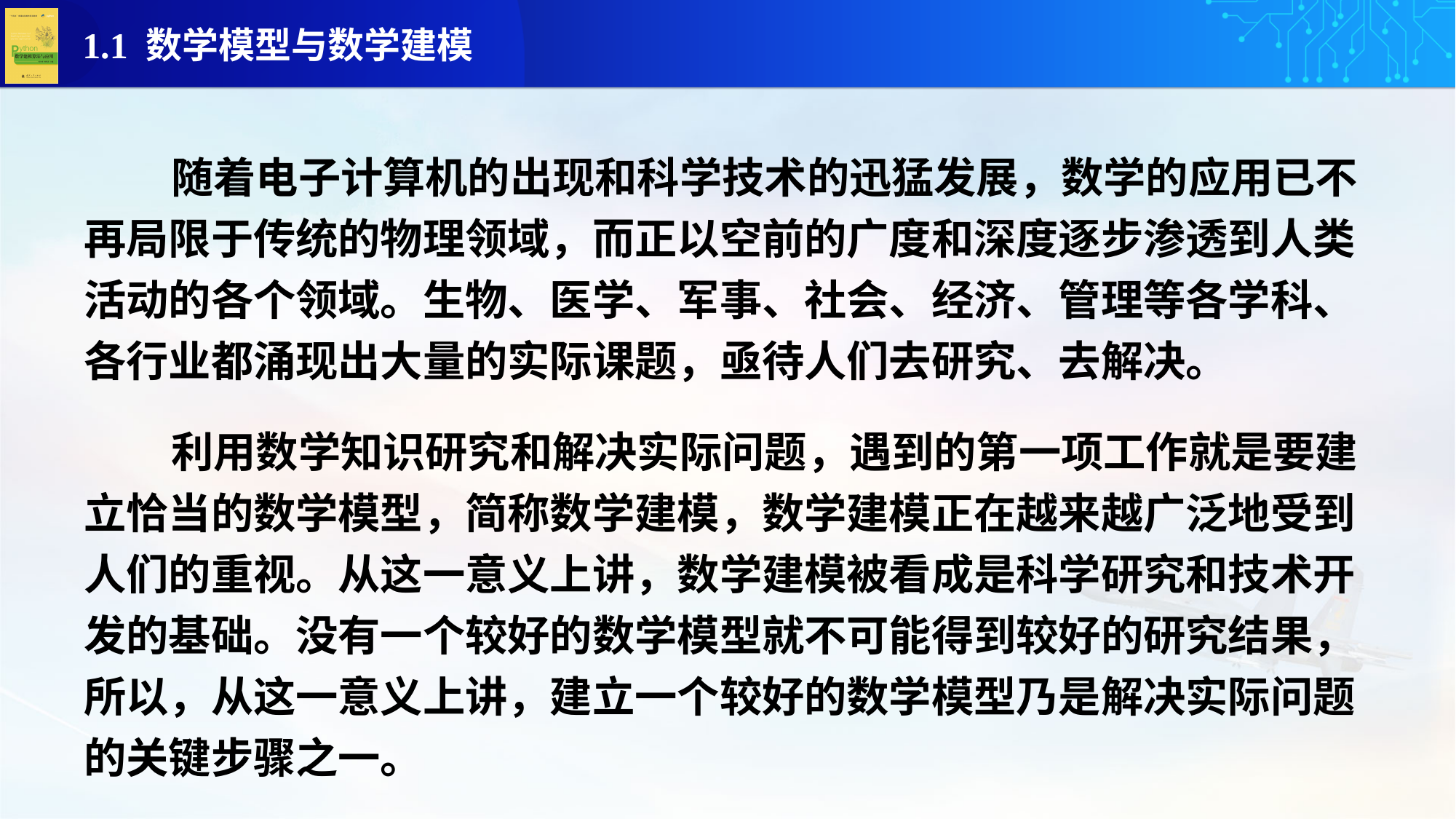

随着电子计算机的出现和科学技术的迅猛发展，数学的应用已不再局限于传统的物理领域，而正以空前的广度和深度逐步渗透到人类活动的各个领域。生物、医学、军事、社会、经济、管理等各学科、各行业都涌现出大量的实际课题，亟待人们去研究、去解决。

        利用数学知识研究和解决实际问题，遇到的第一项工作就是要建立恰当的数学模型，简称数学建模，数学建模正在越来越广泛地受到人们的重视。从这一意义上讲，数学建模被看成是科学研究和技术开发的基础。没有一个较好的数学模型就不可能得到较好的研究结果，所以，从这一意义上讲，建立一个较好的数学模型乃是解决实际问题的关键步骤之一。